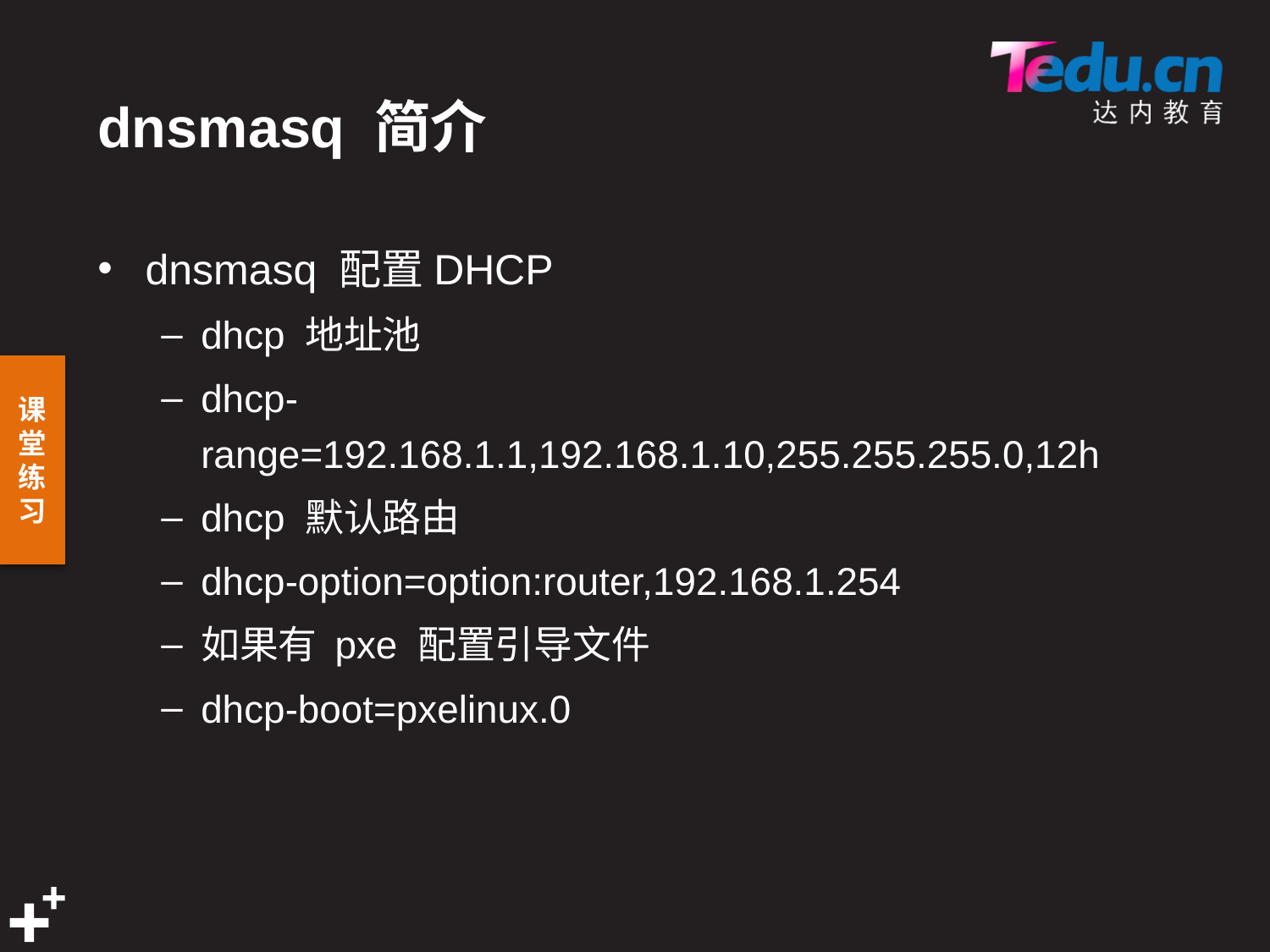

# dnsmasq 简介
dnsmasq 配置DHCP
dhcp 地址池
dhcp-range=192.168.1.1,192.168.1.10,255.255.255.0,12h
dhcp 默认路由
dhcp-option=option:router,192.168.1.254
如果有 pxe 配置引导文件
dhcp-boot=pxelinux.0